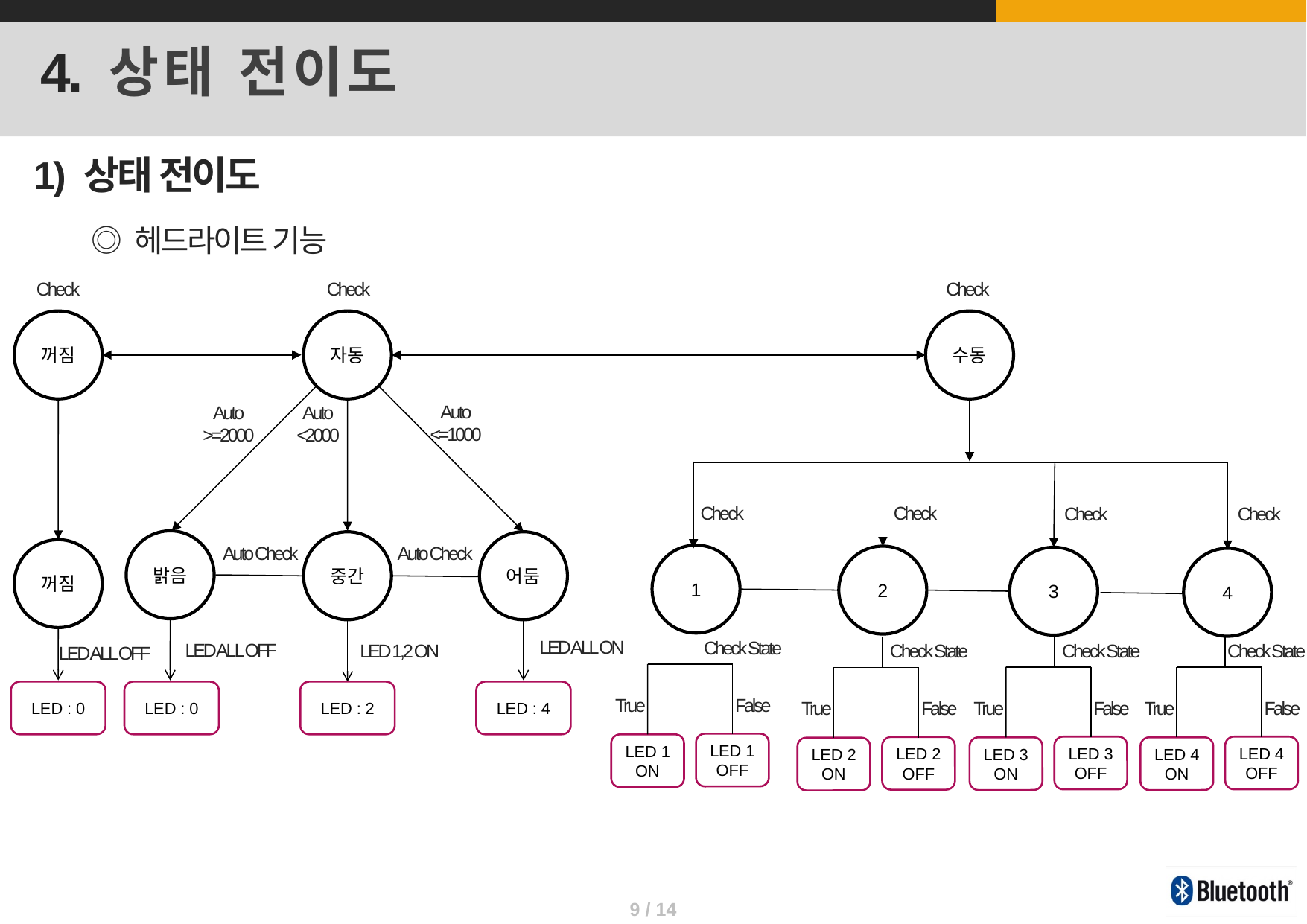

4. 상태 전이도
1) 상태 전이도
◎ 헤드라이트 기능
Check
자동
Auto
<=1000
Auto
>=2000
Auto
<2000
밝음
중간
어둠
LED ALL ON
LED ALL OFF
LED 1,2 ON
LED : 0
LED : 2
LED : 4
Check
Check
꺼짐
수동
Check
Check
Check
Check
 Auto Check
 Auto Check
꺼짐
1
2
3
4
Check State
True
False
LED 1 OFF
LED 1 ON
Check State
True
False
LED 3 OFF
LED 3 ON
Check State
True
False
LED 4 OFF
LED 4 ON
Check State
True
False
LED 2 OFF
LED 2 ON
LED ALL OFF
LED : 0